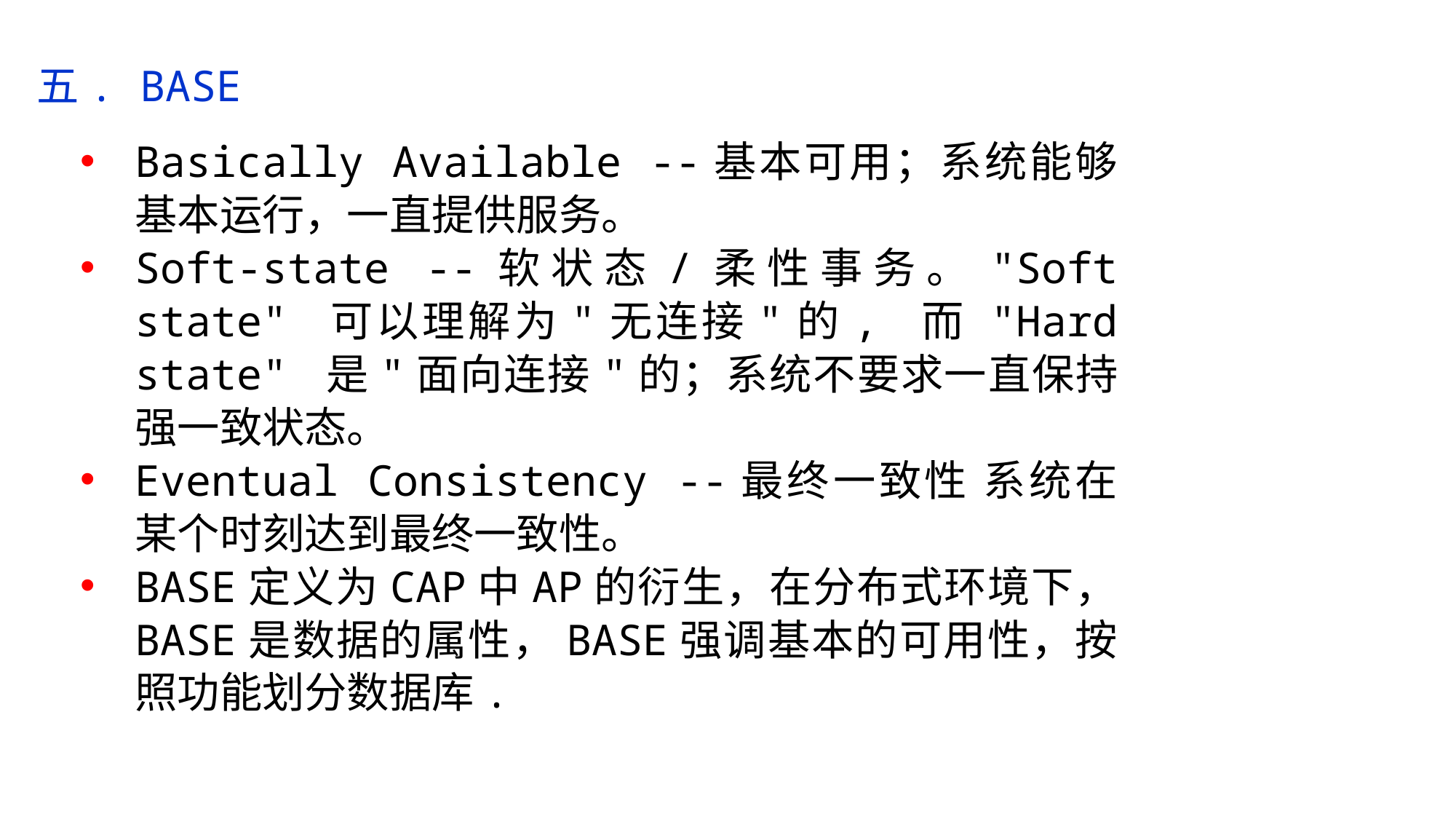

五. BASE
Basically Available --基本可用；系统能够基本运行，一直提供服务。
Soft-state --软状态/柔性事务。"Soft state" 可以理解为"无连接"的, 而 "Hard state" 是"面向连接"的；系统不要求一直保持强一致状态。
Eventual Consistency --最终一致性 系统在某个时刻达到最终一致性。
BASE定义为CAP中AP的衍生，在分布式环境下， BASE是数据的属性，BASE强调基本的可用性，按照功能划分数据库.